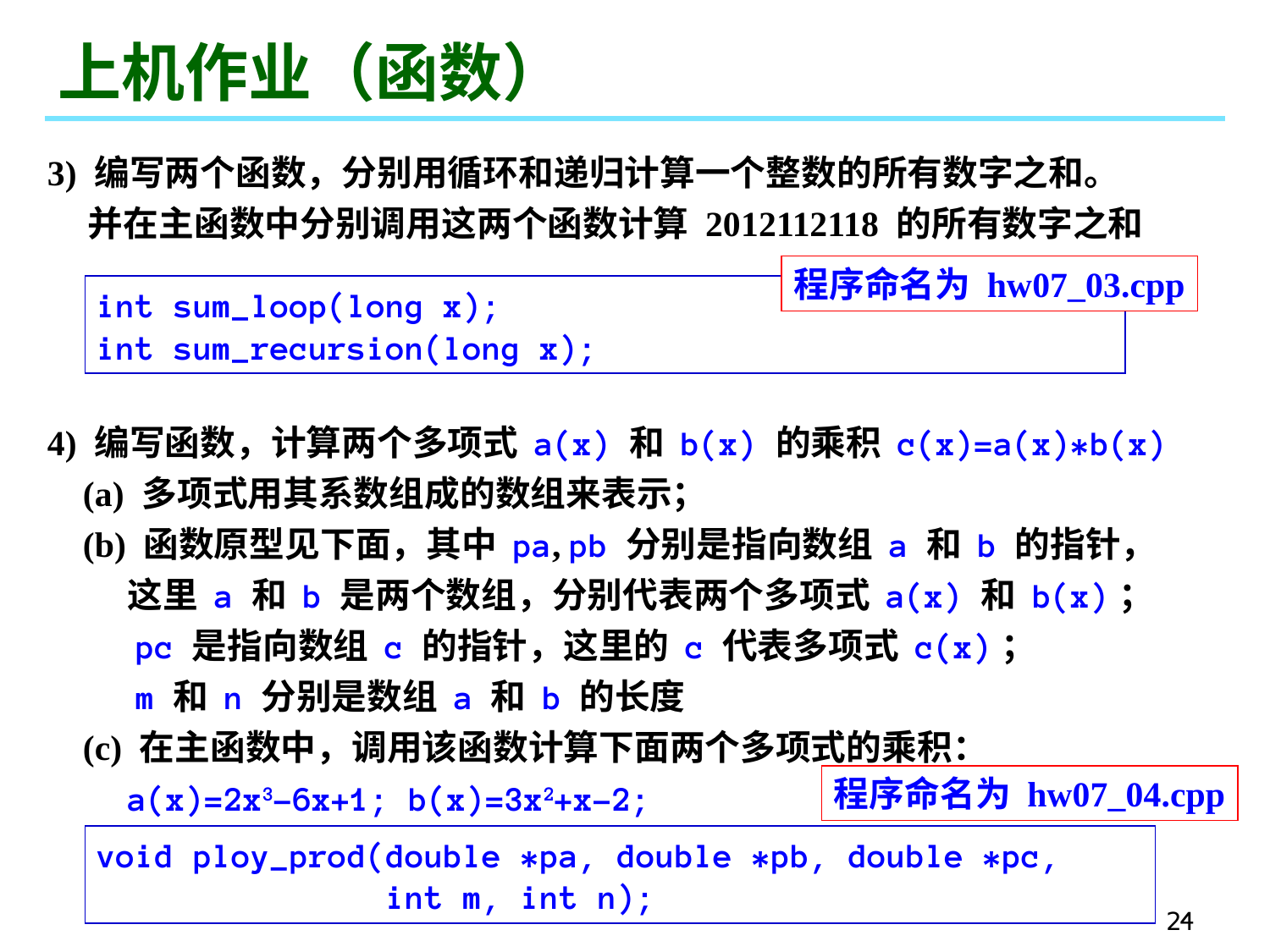

# 上机作业（函数）
3) 编写两个函数，分别用循环和递归计算一个整数的所有数字之和。
    并在主函数中分别调用这两个函数计算 2012112118 的所有数字之和
程序命名为 hw07_03.cpp
int sum_loop(long x);
int sum_recursion(long x);
4) 编写函数，计算两个多项式 a(x) 和 b(x) 的乘积 c(x)=a(x)*b(x)
    (a) 多项式用其系数组成的数组来表示；
    (b) 函数原型见下面，其中 pa, pb 分别是指向数组 a 和 b 的指针，
          这里 a 和 b 是两个数组，分别代表两个多项式 a(x) 和 b(x)；
          pc 是指向数组 c 的指针，这里的 c 代表多项式 c(x)；
          m 和 n 分别是数组 a 和 b 的长度
    (c) 在主函数中，调用该函数计算下面两个多项式的乘积：
         a(x)=2x3-6x+1; b(x)=3x2+x-2;
程序命名为 hw07_04.cpp
void ploy_prod(double *pa, double *pb, double *pc,
               int m, int n);
24